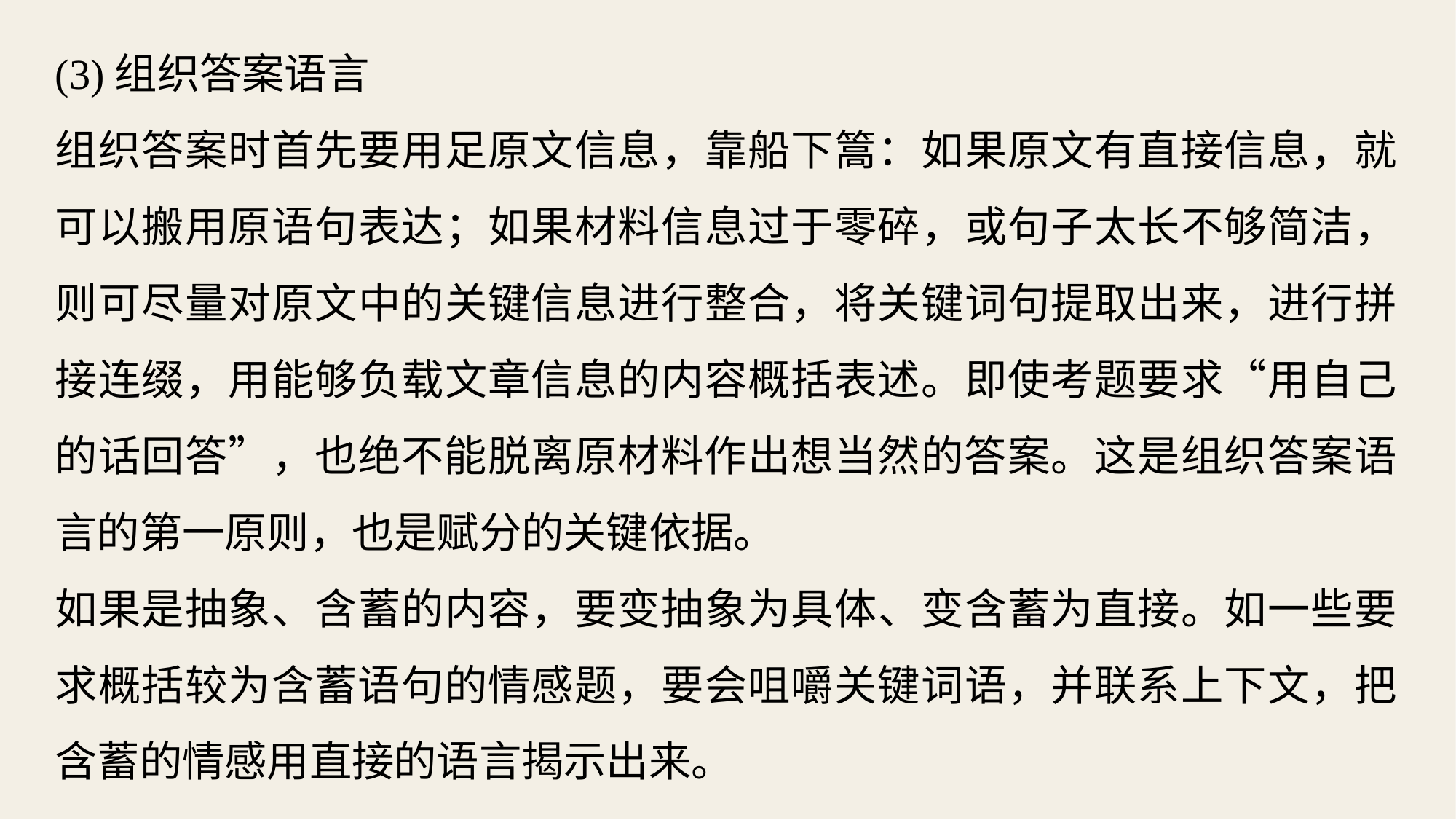

(3)组织答案语言
组织答案时首先要用足原文信息，靠船下篙：如果原文有直接信息，就可以搬用原语句表达；如果材料信息过于零碎，或句子太长不够简洁，则可尽量对原文中的关键信息进行整合，将关键词句提取出来，进行拼接连缀，用能够负载文章信息的内容概括表述。即使考题要求“用自己的话回答”，也绝不能脱离原材料作出想当然的答案。这是组织答案语言的第一原则，也是赋分的关键依据。
如果是抽象、含蓄的内容，要变抽象为具体、变含蓄为直接。如一些要求概括较为含蓄语句的情感题，要会咀嚼关键词语，并联系上下文，把含蓄的情感用直接的语言揭示出来。